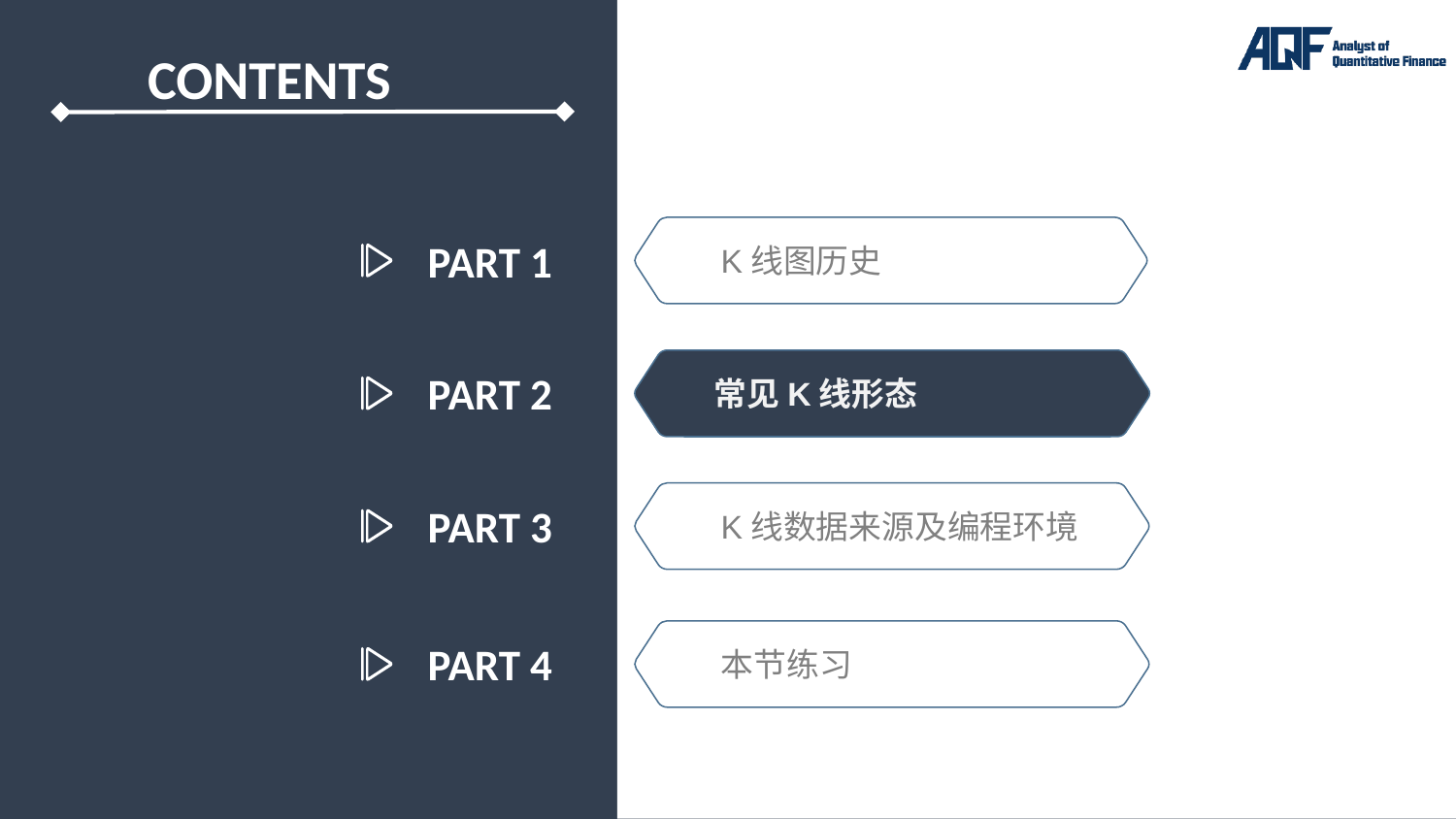

PART 1
K线图历史

PART 2
常见K线形态

PART 3
K线数据来源及编程环境

PART 4
本节练习